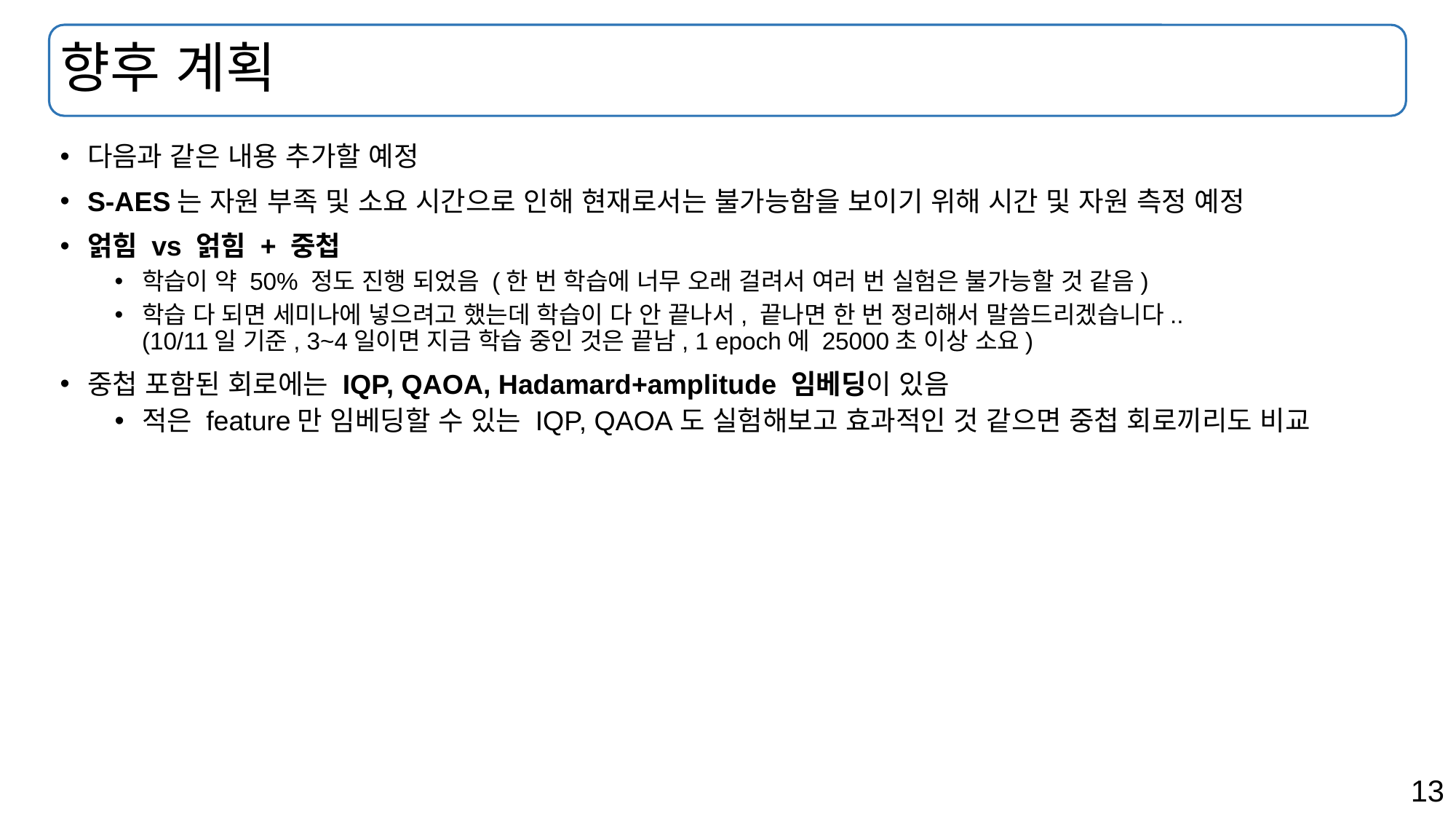

# 향후 계획
다음과 같은 내용 추가할 예정
S-AES는 자원 부족 및 소요 시간으로 인해 현재로서는 불가능함을 보이기 위해 시간 및 자원 측정 예정
얽힘 vs 얽힘 + 중첩
학습이 약 50% 정도 진행 되었음 (한 번 학습에 너무 오래 걸려서 여러 번 실험은 불가능할 것 같음)
학습 다 되면 세미나에 넣으려고 했는데 학습이 다 안 끝나서, 끝나면 한 번 정리해서 말씀드리겠습니다..
(10/11일 기준, 3~4일이면 지금 학습 중인 것은 끝남, 1 epoch에 25000초 이상 소요)
중첩 포함된 회로에는 IQP, QAOA, Hadamard+amplitude 임베딩이 있음
적은 feature만 임베딩할 수 있는 IQP, QAOA도 실험해보고 효과적인 것 같으면 중첩 회로끼리도 비교